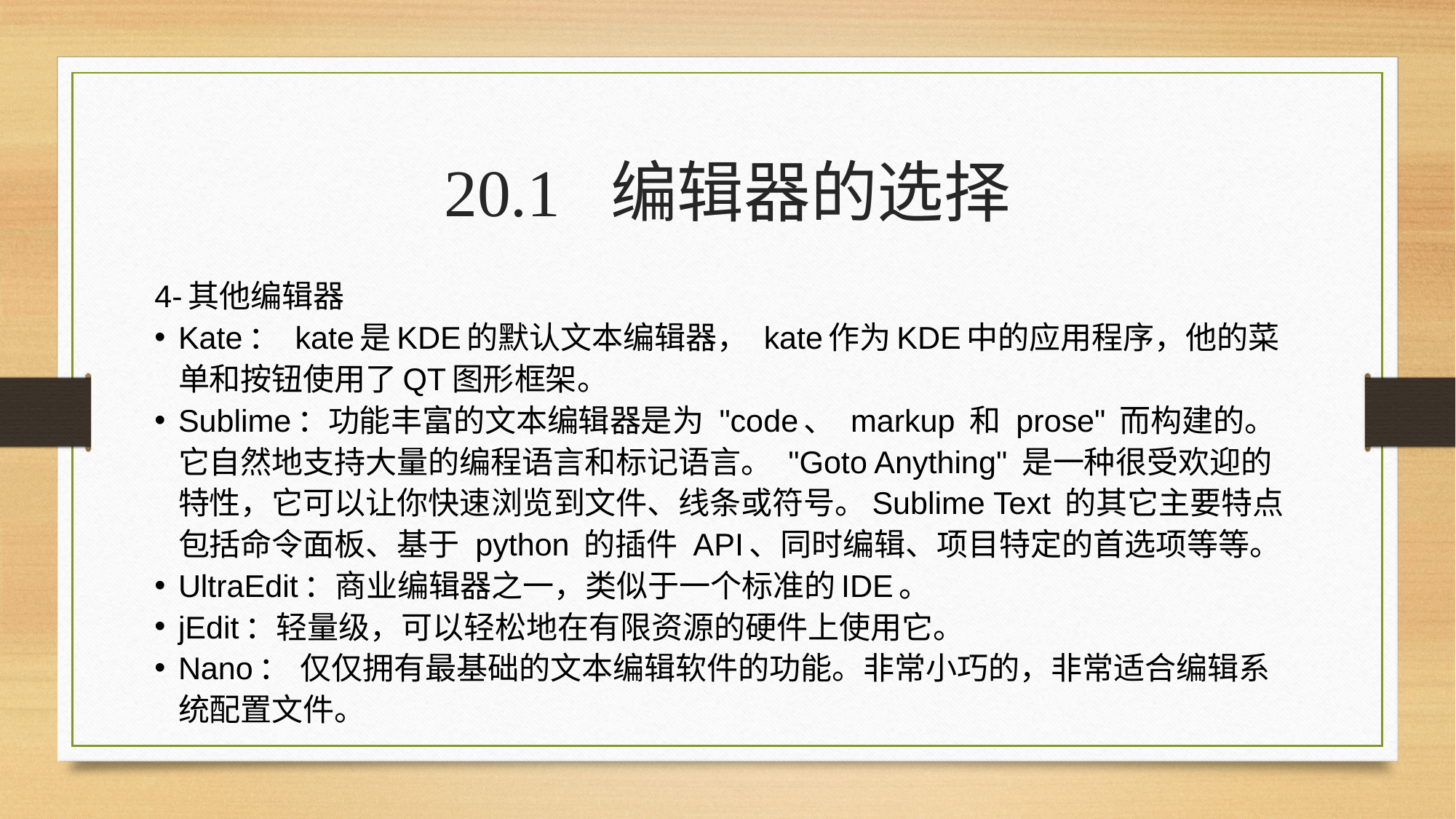

20.1  编辑器的选择
4-其他编辑器
Kate： kate是KDE的默认文本编辑器， kate作为KDE中的应用程序，他的菜单和按钮使用了QT图形框架。
Sublime：功能丰富的文本编辑器是为 "code、 markup 和 prose" 而构建的。它自然地支持大量的编程语言和标记语言。 "Goto Anything" 是一种很受欢迎的特性，它可以让你快速浏览到文件、线条或符号。Sublime Text 的其它主要特点包括命令面板、基于 python 的插件 API、同时编辑、项目特定的首选项等等。
UltraEdit：商业编辑器之一，类似于一个标准的IDE。
jEdit：轻量级，可以轻松地在有限资源的硬件上使用它。
Nano： 仅仅拥有最基础的文本编辑软件的功能。非常小巧的，非常适合编辑系统配置文件。